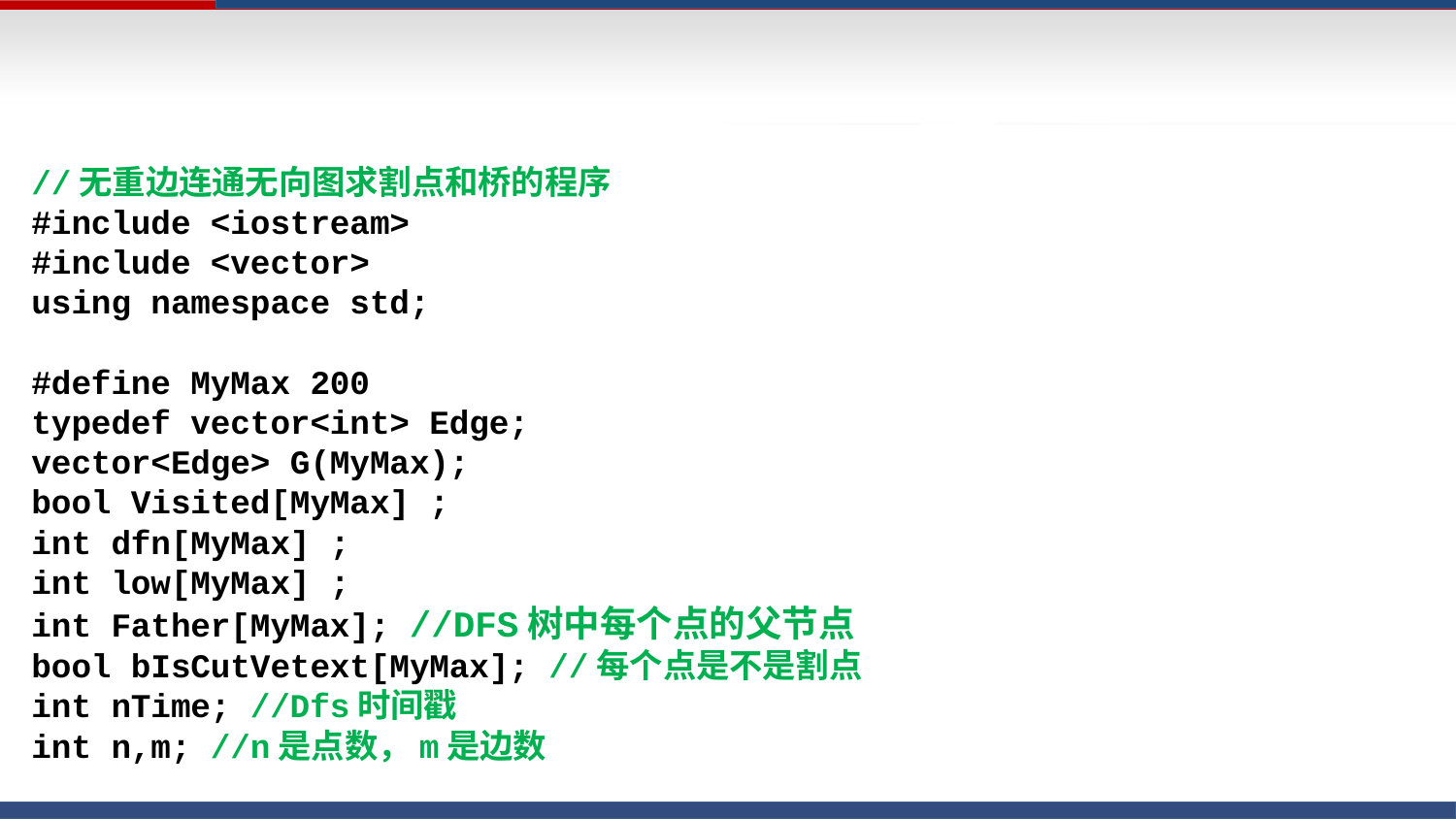

//无重边连通无向图求割点和桥的程序
#include <iostream>
#include <vector>
using namespace std;

#define MyMax 200
typedef vector<int> Edge;
vector<Edge> G(MyMax);
bool Visited[MyMax] ;
int dfn[MyMax] ;
int low[MyMax] ;
int Father[MyMax]; //DFS树中每个点的父节点
bool bIsCutVetext[MyMax]; //每个点是不是割点
int nTime; //Dfs时间戳
int n,m; //n是点数，m是边数